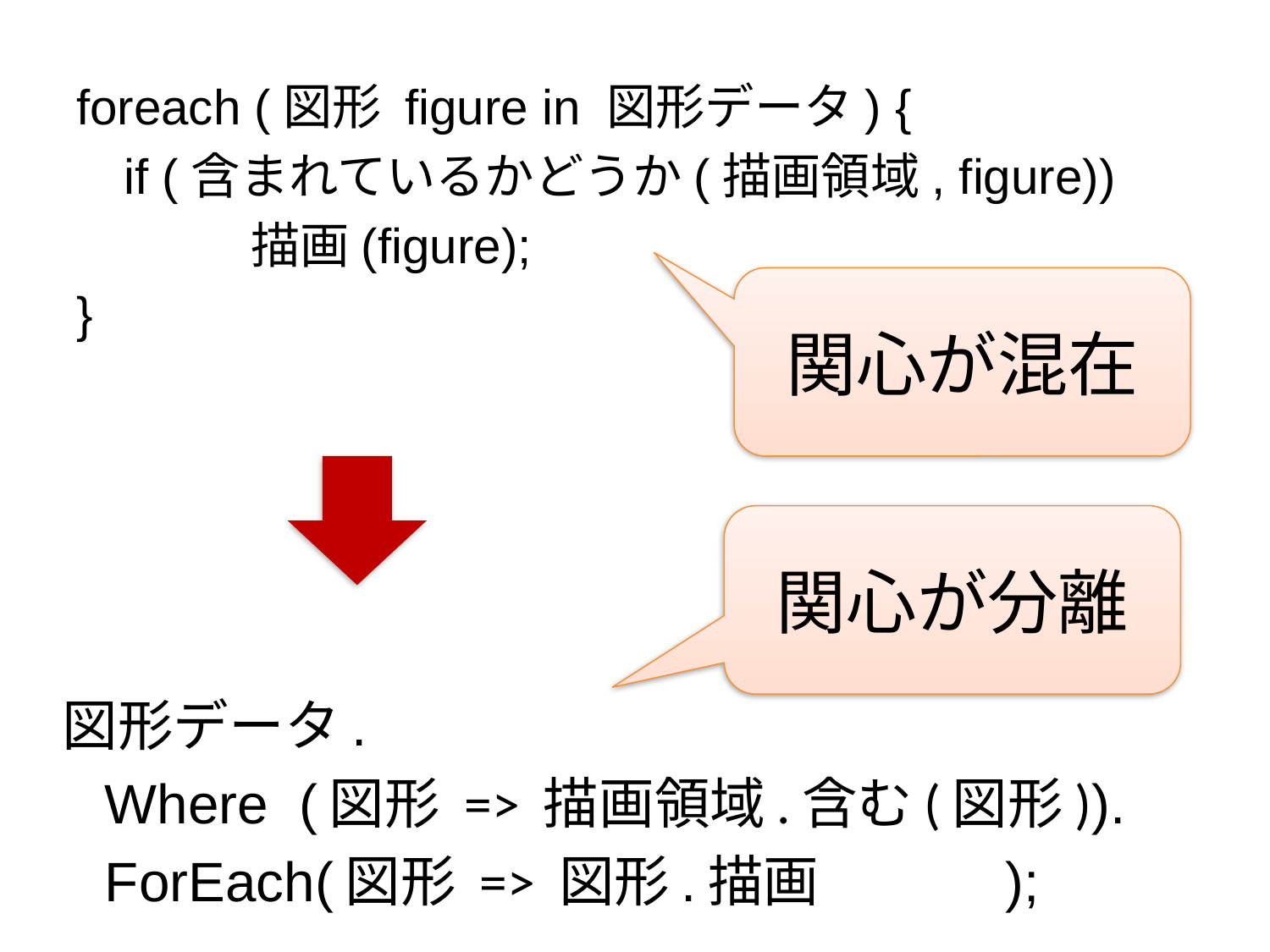

foreach (図形 figure in 図形データ) {
	if (含まれているかどうか(描画領域, figure))
		描画(figure);
}

関心が混在

関心が分離
図形データ.
	Where  (図形 => 描画領域.含む(図形)).
	ForEach(図形 => 図形.描画              );